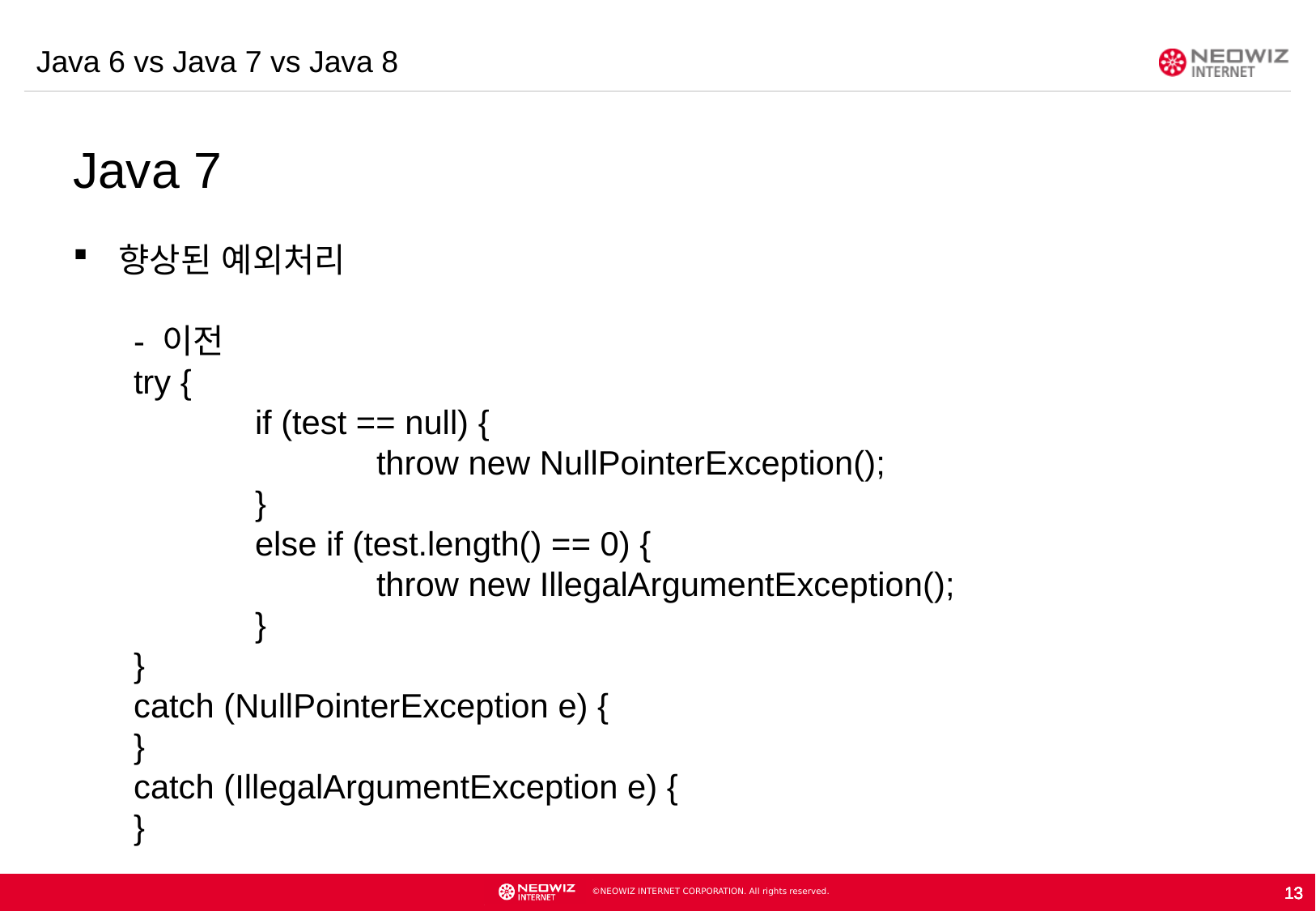

Java 6 vs Java 7 vs Java 8

Java 7

향상된 예외처리

- 이전
try {
	if (test == null) {
		throw new NullPointerException();
	}
	else if (test.length() == 0) {
		throw new IllegalArgumentException();
	}
}
catch (NullPointerException e) {
}
catch (IllegalArgumentException e) {
}
13
13
13
13
13
13
13